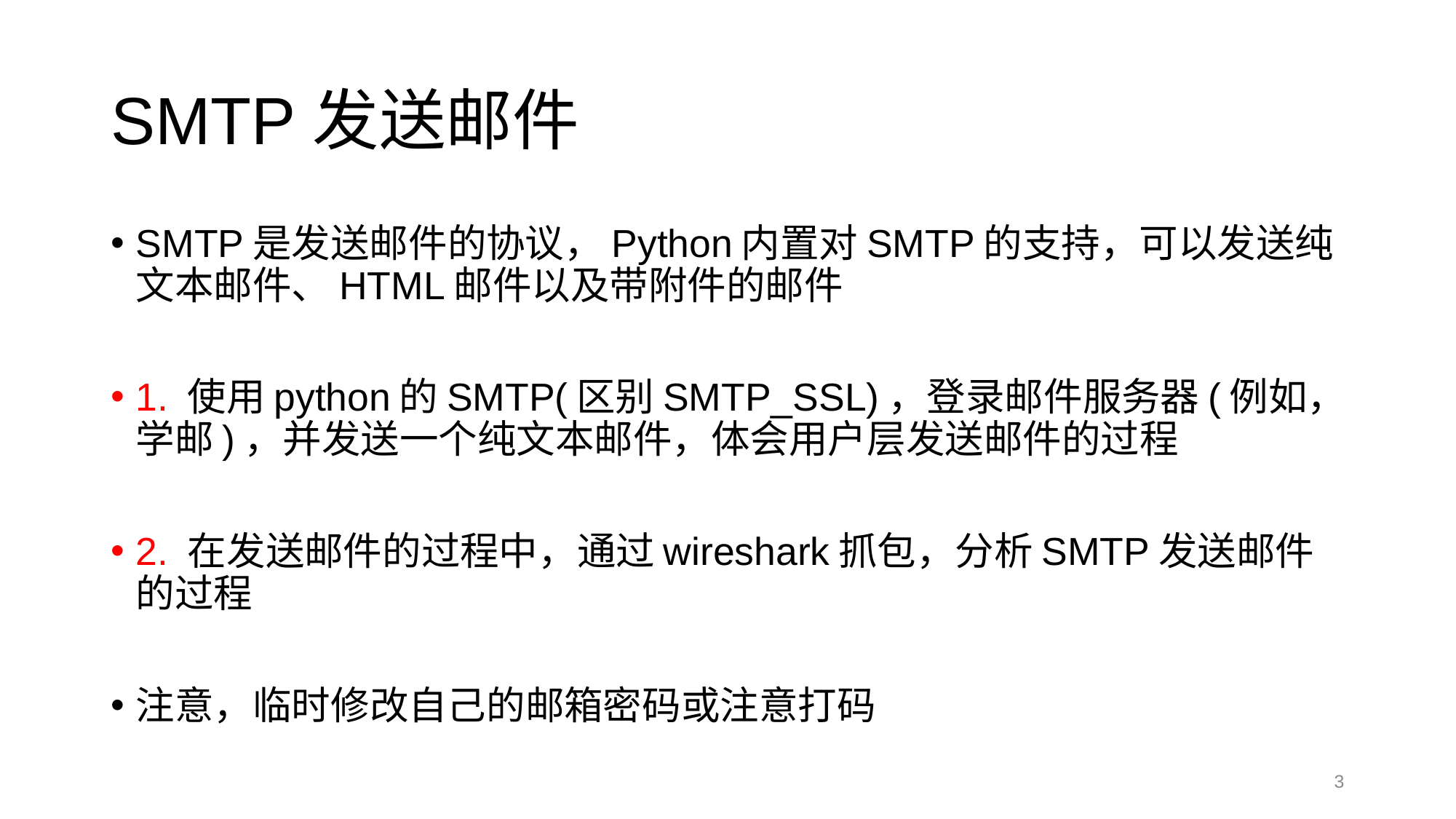

# SMTP发送邮件
SMTP是发送邮件的协议，Python内置对SMTP的支持，可以发送纯文本邮件、HTML邮件以及带附件的邮件

1. 使用python的SMTP(区别SMTP_SSL)，登录邮件服务器(例如，学邮)，并发送一个纯文本邮件，体会用户层发送邮件的过程

2. 在发送邮件的过程中，通过wireshark抓包，分析SMTP发送邮件的过程

注意，临时修改自己的邮箱密码或注意打码
3